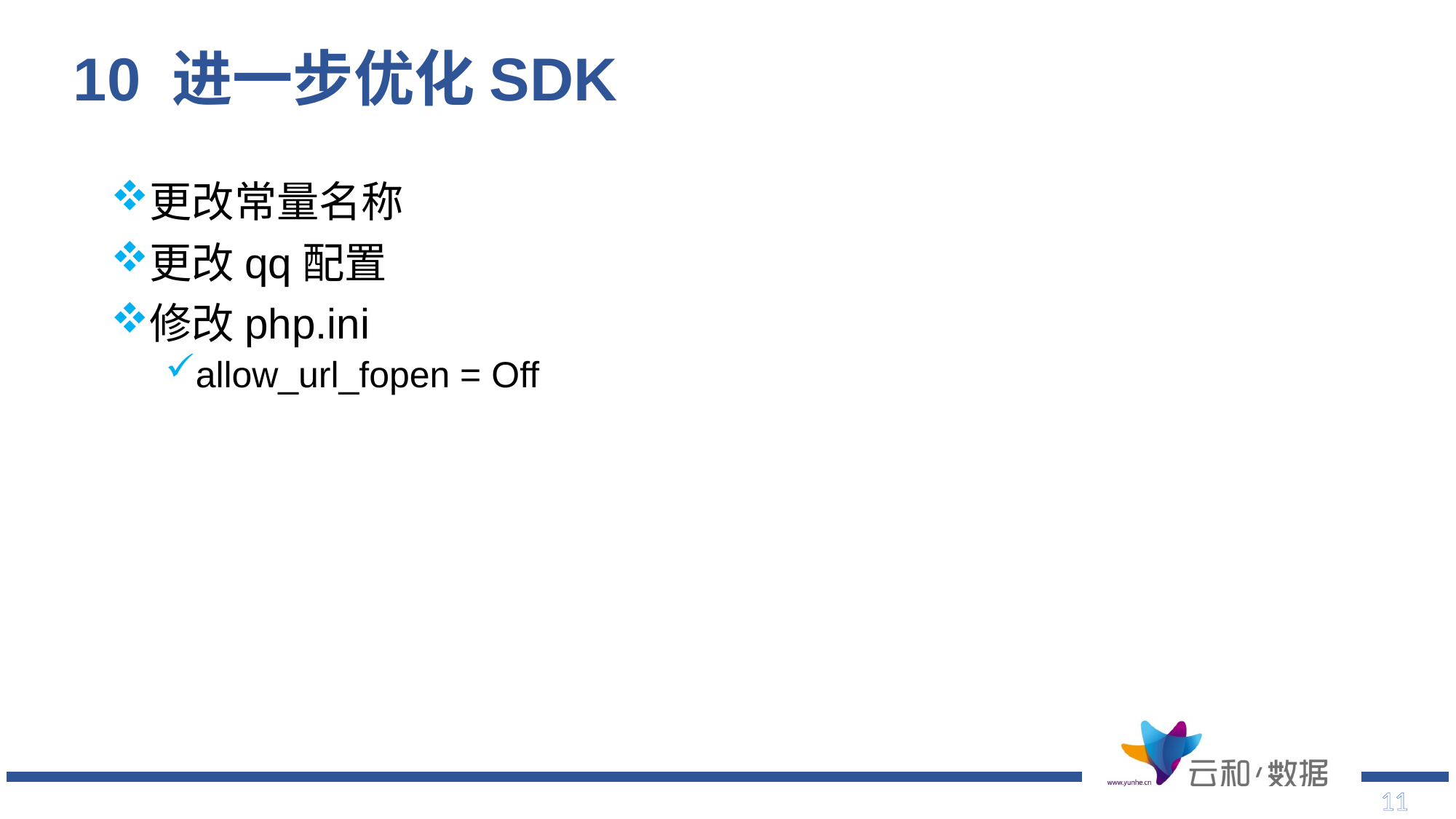

# 10 进一步优化SDK
更改常量名称
更改qq配置
修改php.ini
allow_url_fopen = Off